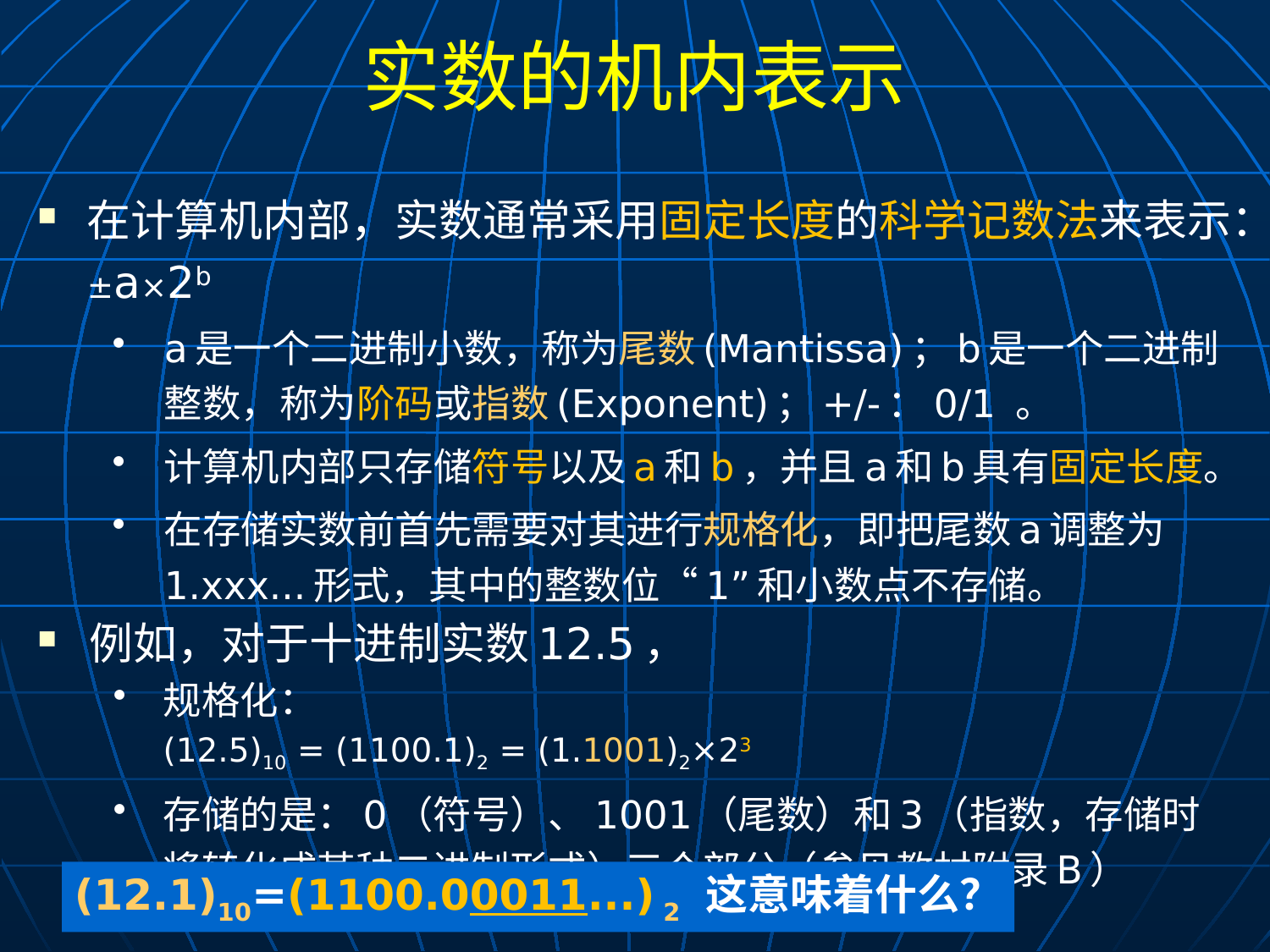

# 实数的机内表示
在计算机内部，实数通常采用固定长度的科学记数法来表示：
		±a×2b
a是一个二进制小数，称为尾数(Mantissa)；b是一个二进制整数，称为阶码或指数(Exponent)；+/-：0/1 。
计算机内部只存储符号以及a和b，并且a和b具有固定长度。
在存储实数前首先需要对其进行规格化，即把尾数a调整为1.xxx...形式，其中的整数位“1”和小数点不存储。
例如，对于十进制实数12.5，
规格化：
	(12.5)10 = (1100.1)2 = (1.1001)2×23
存储的是：0（符号）、1001（尾数）和3（指数，存储时将转化成某种二进制形式）三个部分（参见教材附录B）
(12.1)10=(1100.00011...) 2 这意味着什么？